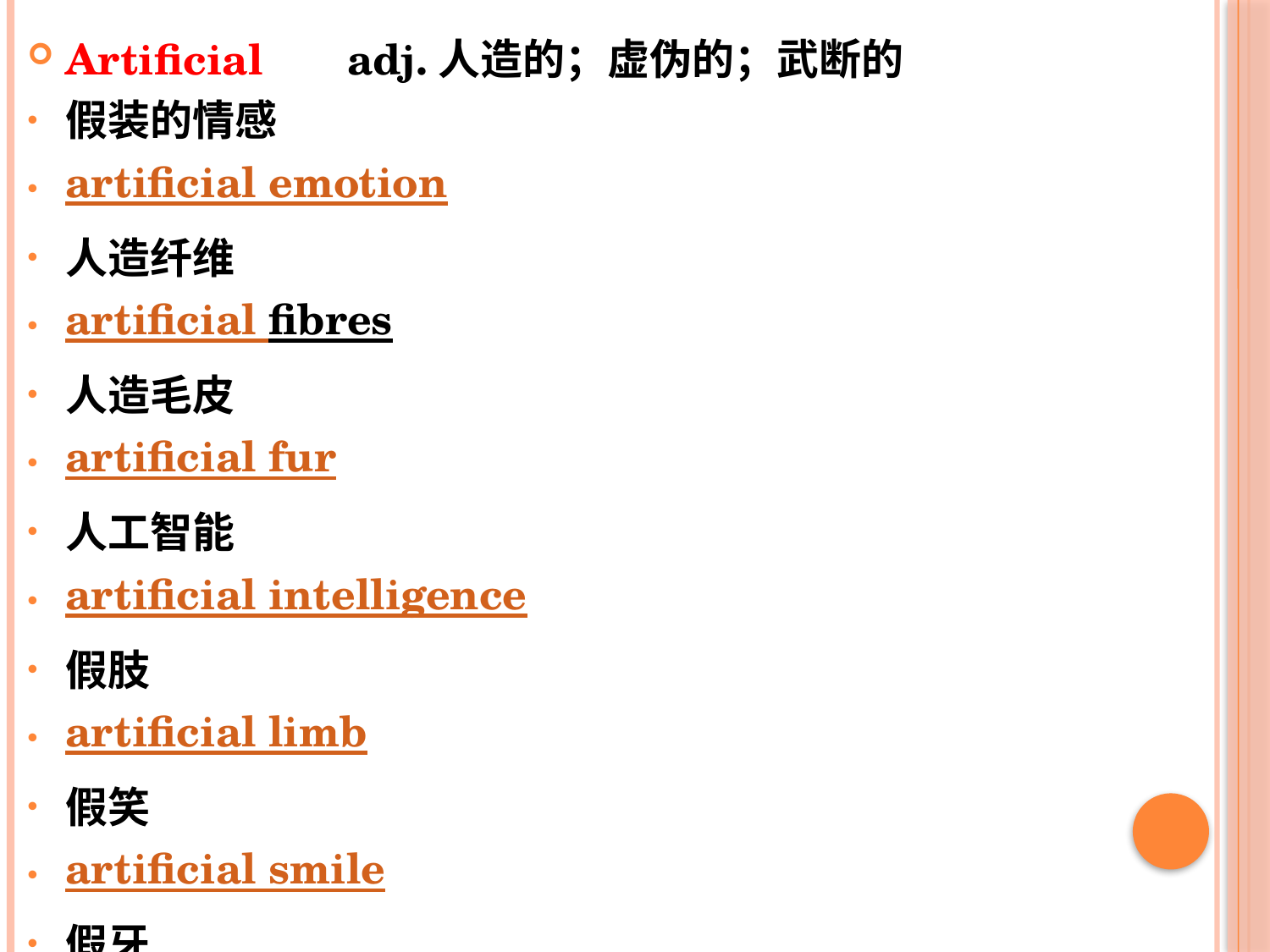

Artificial 　 adj.人造的；虚伪的；武断的
假装的情感
artificial emotion
人造纤维
artificial fibres
人造毛皮
artificial fur
人工智能
artificial intelligence
假肢
artificial limb
假笑
artificial smile
假牙
artificial teeth